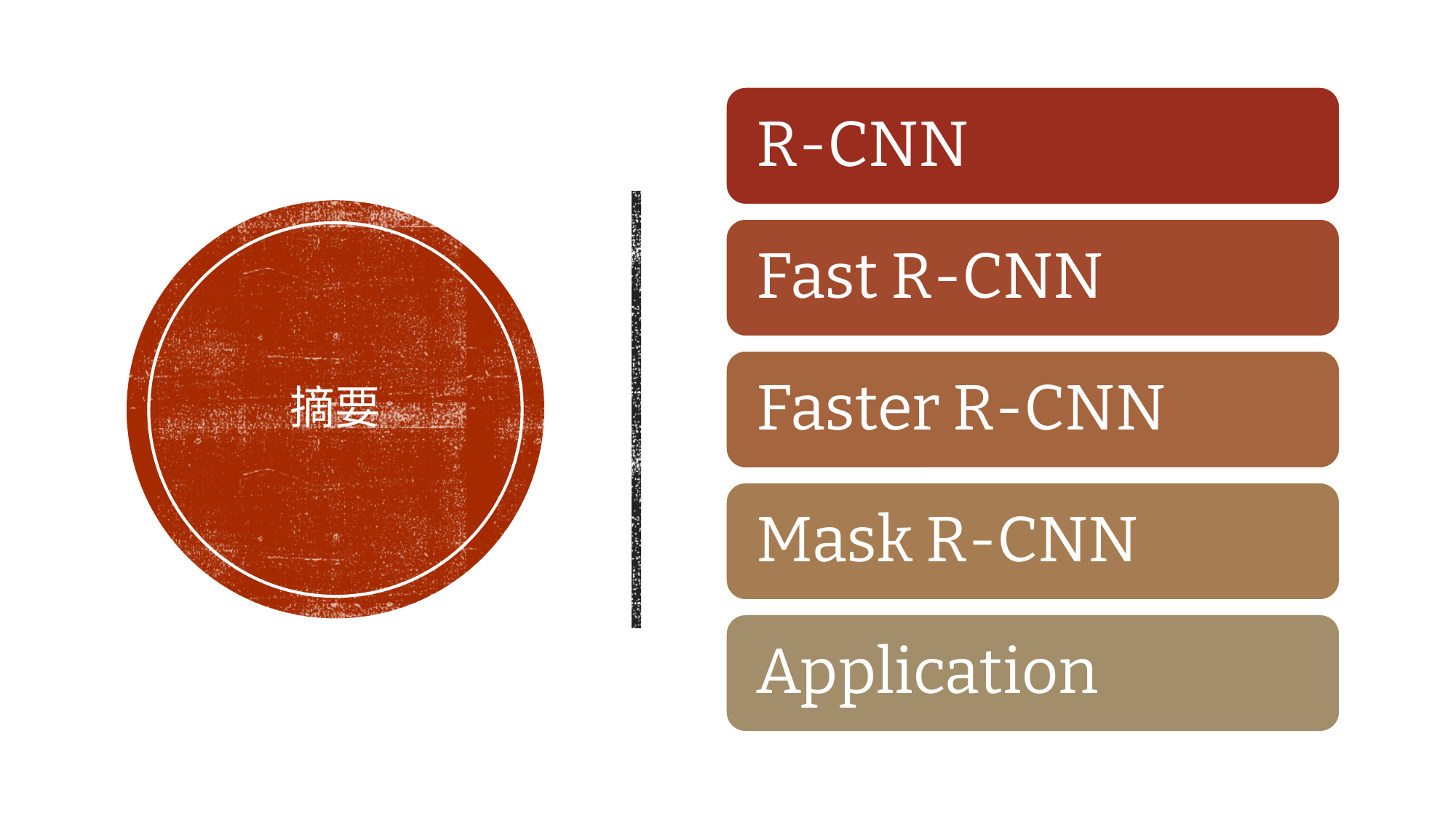

R-CNN
Fast R-CNN
Faster R-CNN
Mask R-CNN
Application

# 摘要